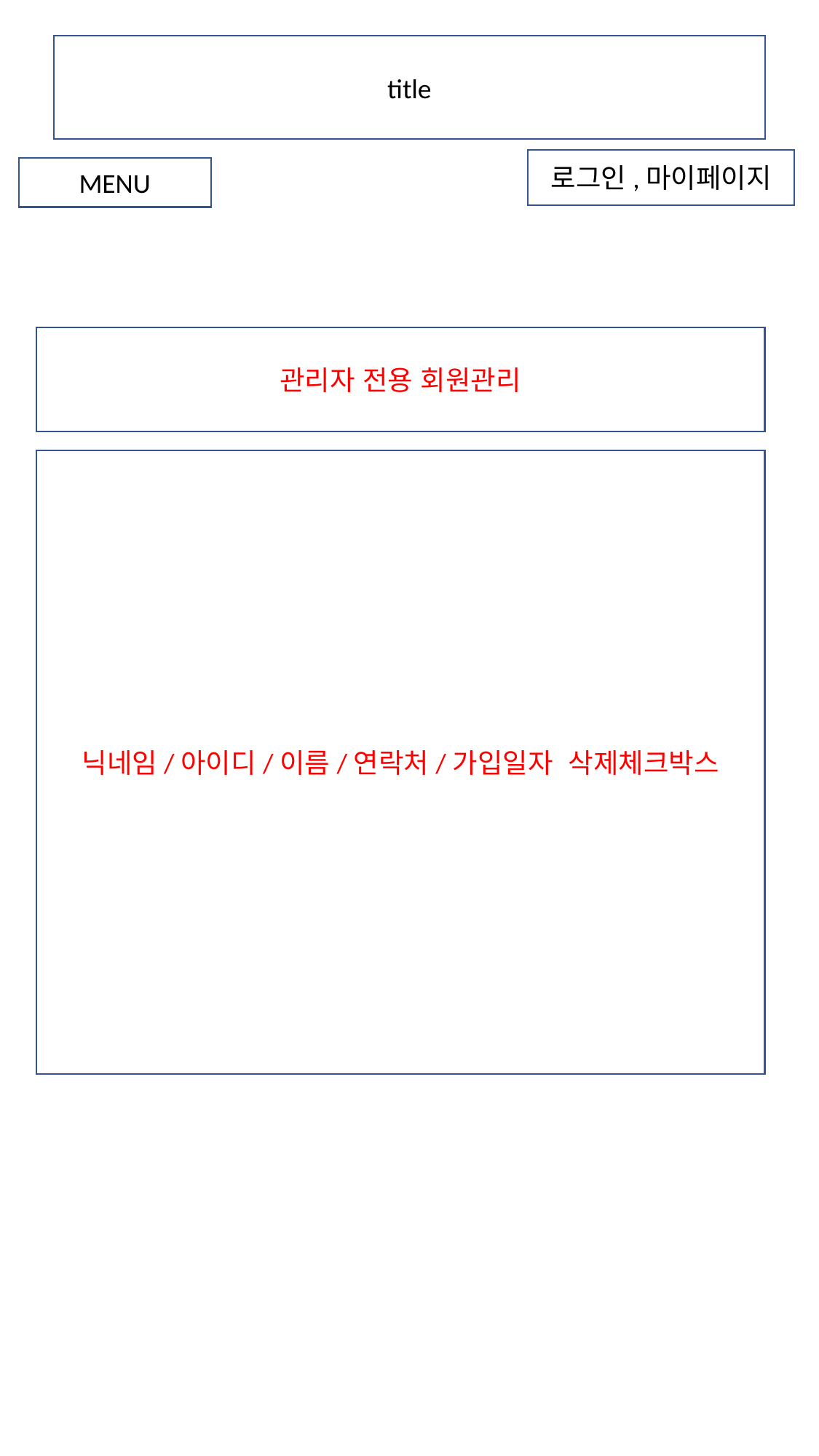

title
로그인,마이페이지
MENU
관리자 전용 회원관리
닉네임/아이디/이름/연락처/가입일자  삭제체크박스